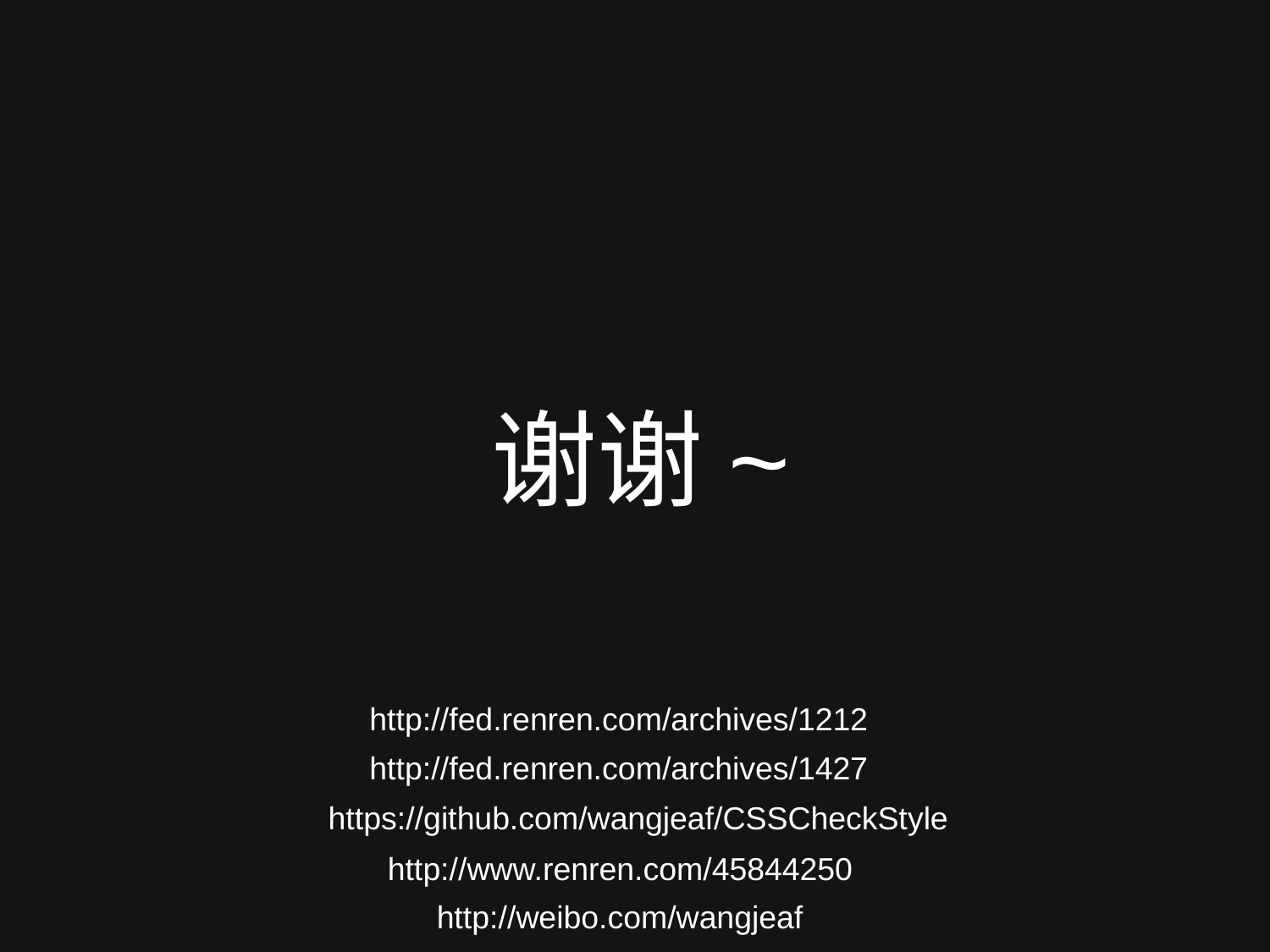

# 谢谢~
http://fed.renren.com/archives/1212
http://fed.renren.com/archives/1427
https://github.com/wangjeaf/CSSCheckStyle
http://www.renren.com/45844250
http://weibo.com/wangjeaf